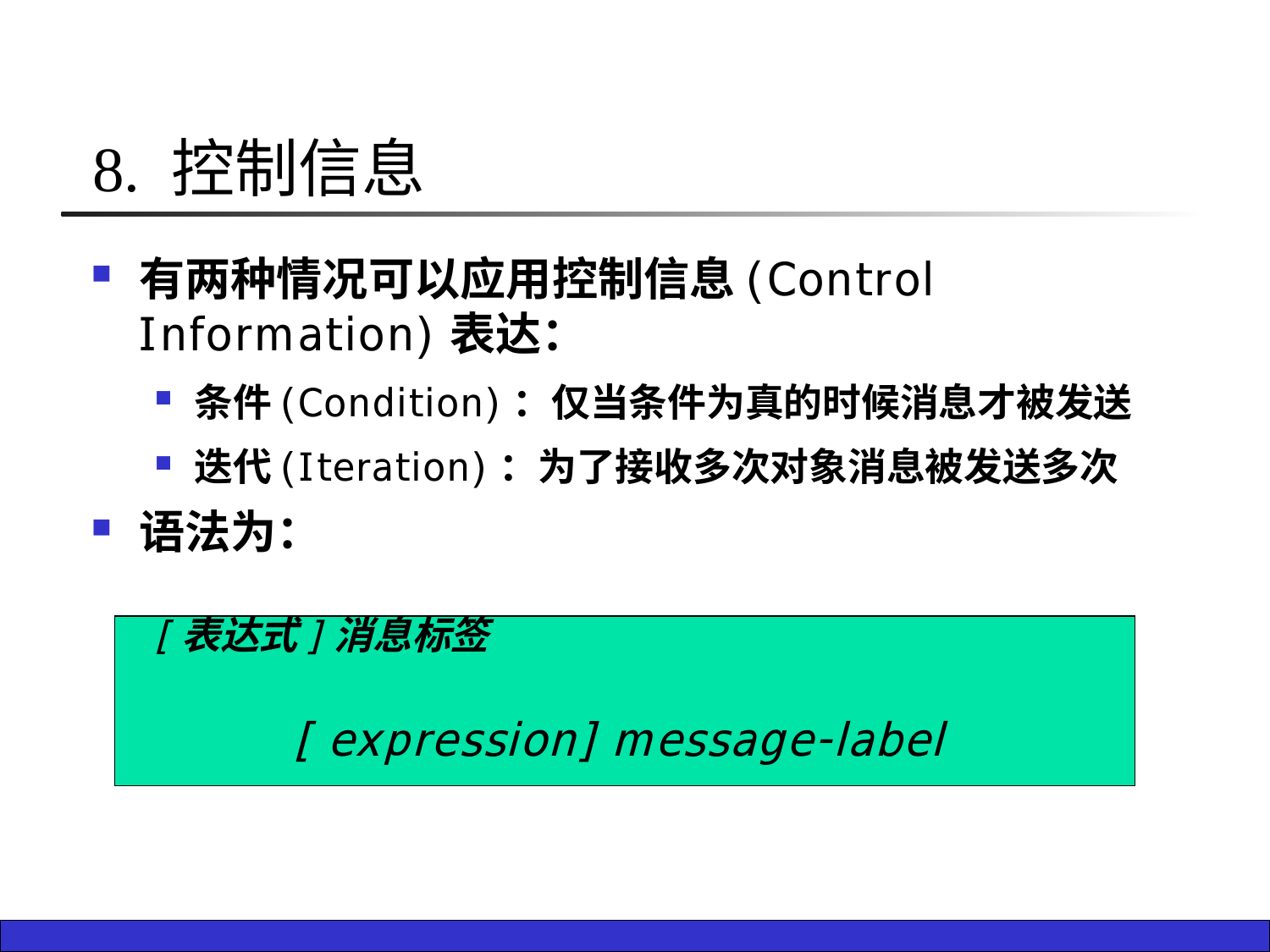

8. 控制信息
有两种情况可以应用控制信息(Control Information)表达：
条件(Condition)：仅当条件为真的时候消息才被发送
迭代(Iteration)：为了接收多次对象消息被发送多次
语法为：

[表达式]消息标签

               [ expression] message-label